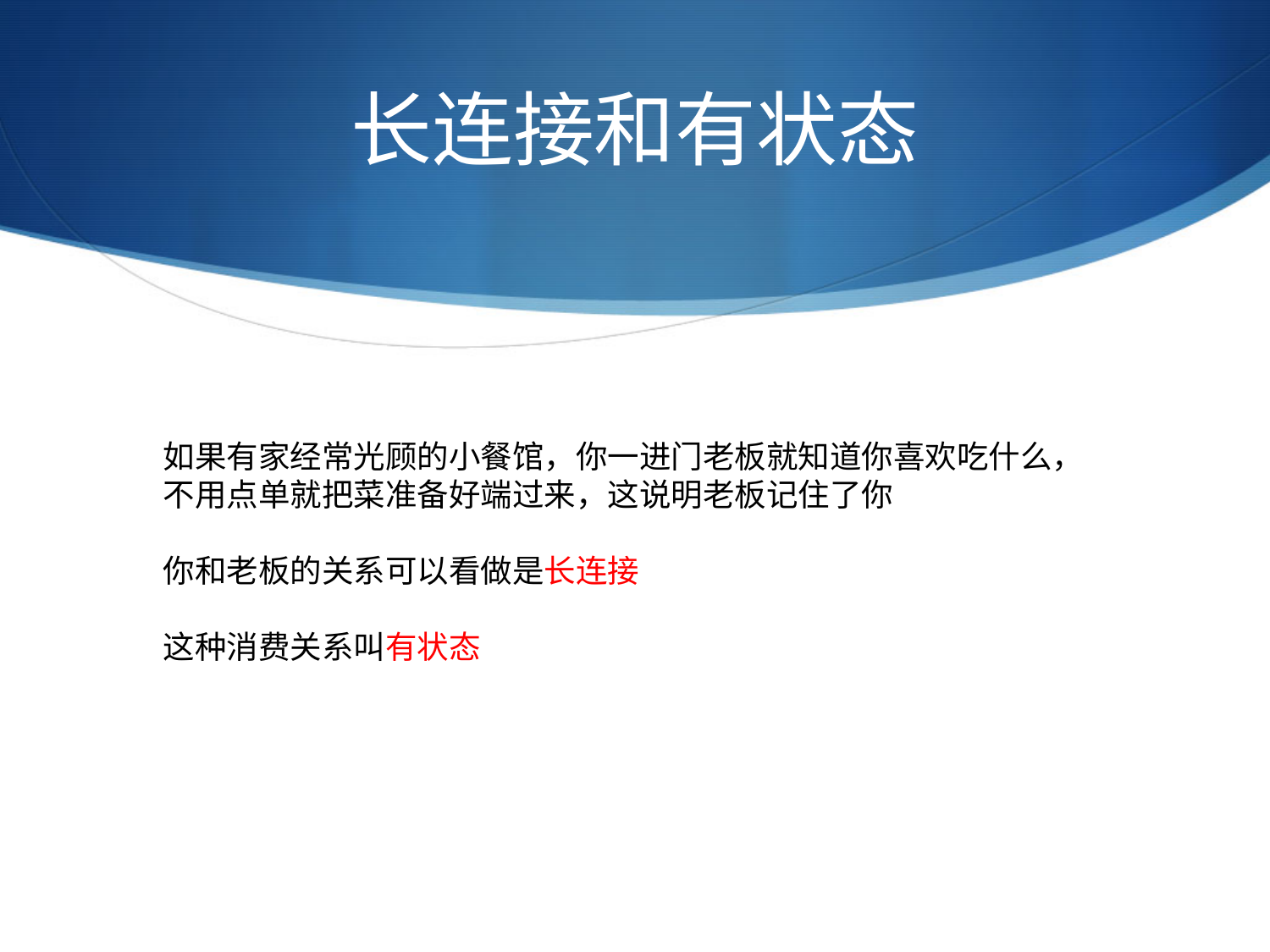

# 长连接和有状态
如果有家经常光顾的小餐馆，你一进门老板就知道你喜欢吃什么，不用点单就把菜准备好端过来，这说明老板记住了你

你和老板的关系可以看做是长连接

这种消费关系叫有状态